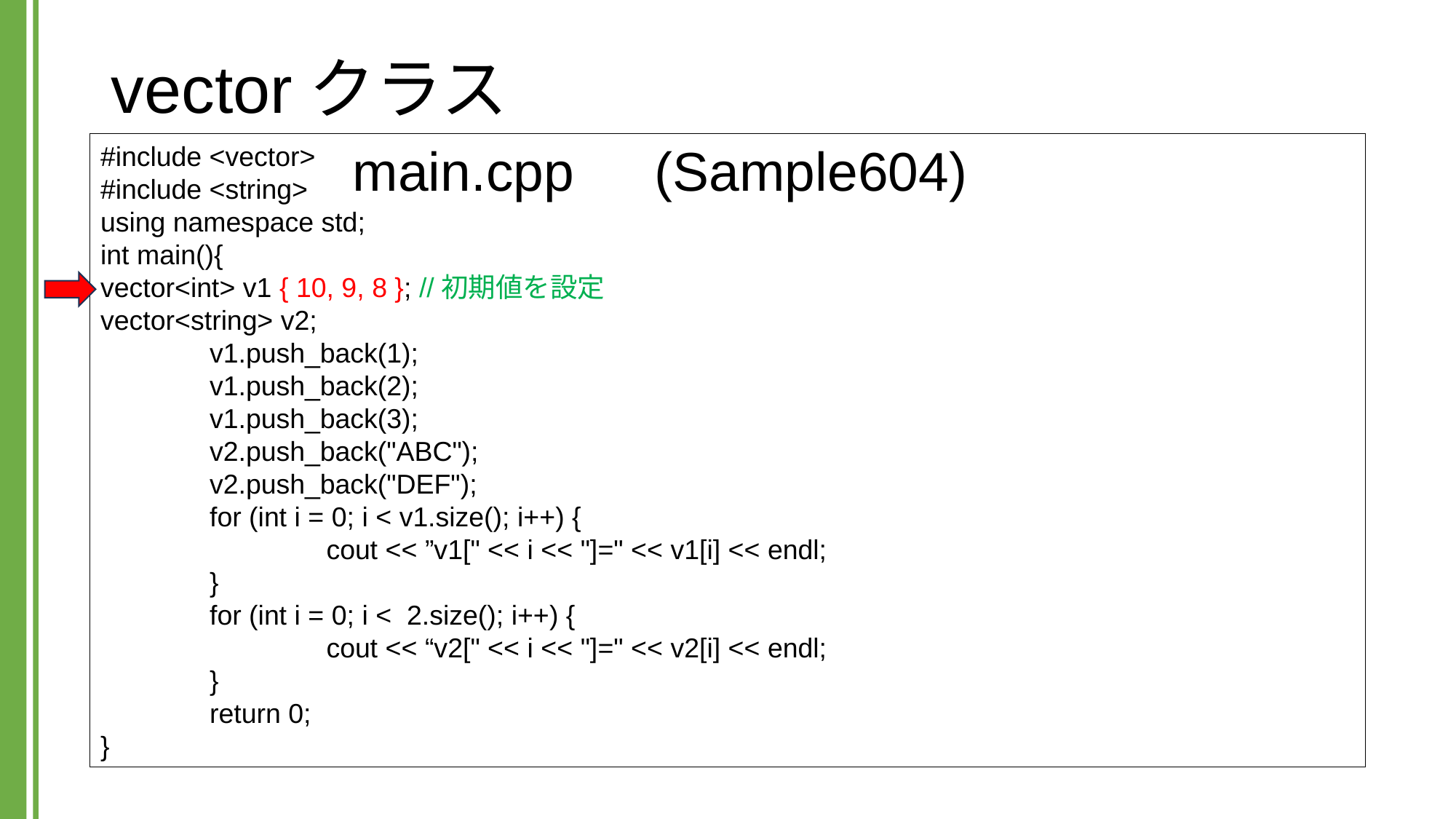

# vectorクラス
#include <vector>
#include <string>
using namespace std;
int main(){
vector<int> v1 { 10, 9, 8 }; //初期値を設定
vector<string> v2;
	v1.push_back(1);
	v1.push_back(2);
	v1.push_back(3);
	v2.push_back("ABC");
	v2.push_back("DEF");
	for (int i = 0; i < v1.size(); i++) {
		 cout << ”v1[" << i << "]=" << v1[i] << endl;
	}
	for (int i = 0; i <  2.size(); i++) {
		 cout << “v2[" << i << "]=" << v2[i] << endl;
	}
	return 0;
}
                main.cpp　(Sample604)